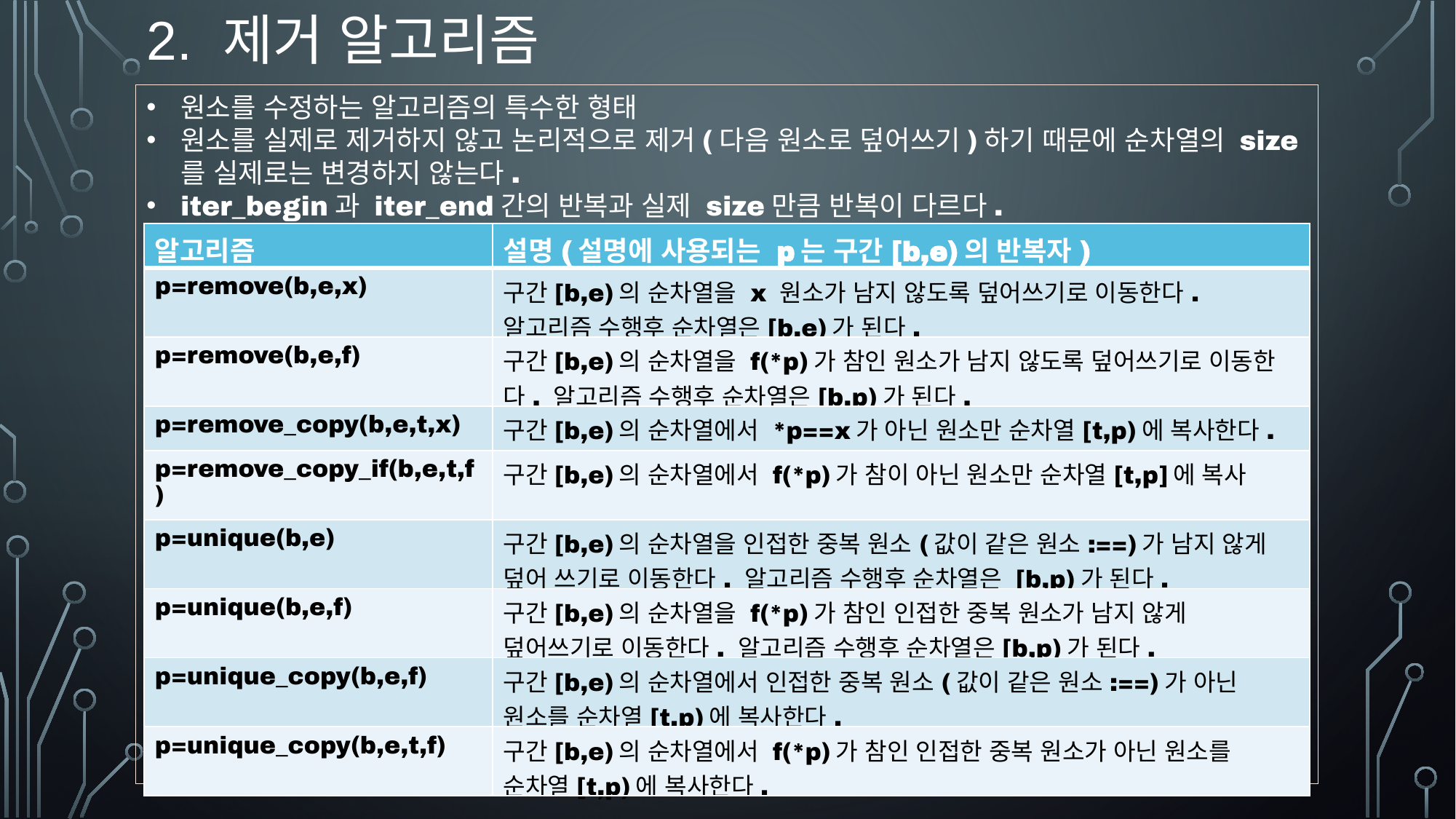

# 2. 제거 알고리즘
원소를 수정하는 알고리즘의 특수한 형태
원소를 실제로 제거하지 않고 논리적으로 제거(다음 원소로 덮어쓰기)하기 때문에 순차열의 size를 실제로는 변경하지 않는다.
iter_begin과 iter_end간의 반복과 실제 size만큼 반복이 다르다.

| 알고리즘 | 설명(설명에 사용되는 p는 구간[b,e)의 반복자) |
| --- | --- |
| p=remove(b,e,x) | 구간[b,e)의 순차열을 x 원소가 남지 않도록 덮어쓰기로 이동한다. 알고리즘 수행후 순차열은[b,e)가 된다. |
| p=remove(b,e,f) | 구간[b,e)의 순차열을 f(\*p)가 참인 원소가 남지 않도록 덮어쓰기로 이동한다. 알고리즘 수행후 순차열은[b,p)가 된다. |
| p=remove\_copy(b,e,t,x) | 구간[b,e)의 순차열에서 \*p==x가 아닌 원소만 순차열[t,p)에 복사한다. |
| p=remove\_copy\_if(b,e,t,f) | 구간[b,e)의 순차열에서 f(\*p)가 참이 아닌 원소만 순차열[t,p]에 복사 |
| p=unique(b,e) | 구간[b,e)의 순차열을 인접한 중복 원소(값이 같은 원소:==)가 남지 않게 덮어 쓰기로 이동한다. 알고리즘 수행후 순차열은 [b,p)가 된다. |
| p=unique(b,e,f) | 구간[b,e)의 순차열을 f(\*p)가 참인 인접한 중복 원소가 남지 않게 덮어쓰기로 이동한다. 알고리즘 수행후 순차열은[b,p)가 된다. |
| p=unique\_copy(b,e,f) | 구간[b,e)의 순차열에서 인접한 중복 원소(값이 같은 원소:==)가 아닌 원소를 순차열[t,p)에 복사한다. |
| p=unique\_copy(b,e,t,f) | 구간[b,e)의 순차열에서 f(\*p)가 참인 인접한 중복 원소가 아닌 원소를 순차열[t,p)에 복사한다. |